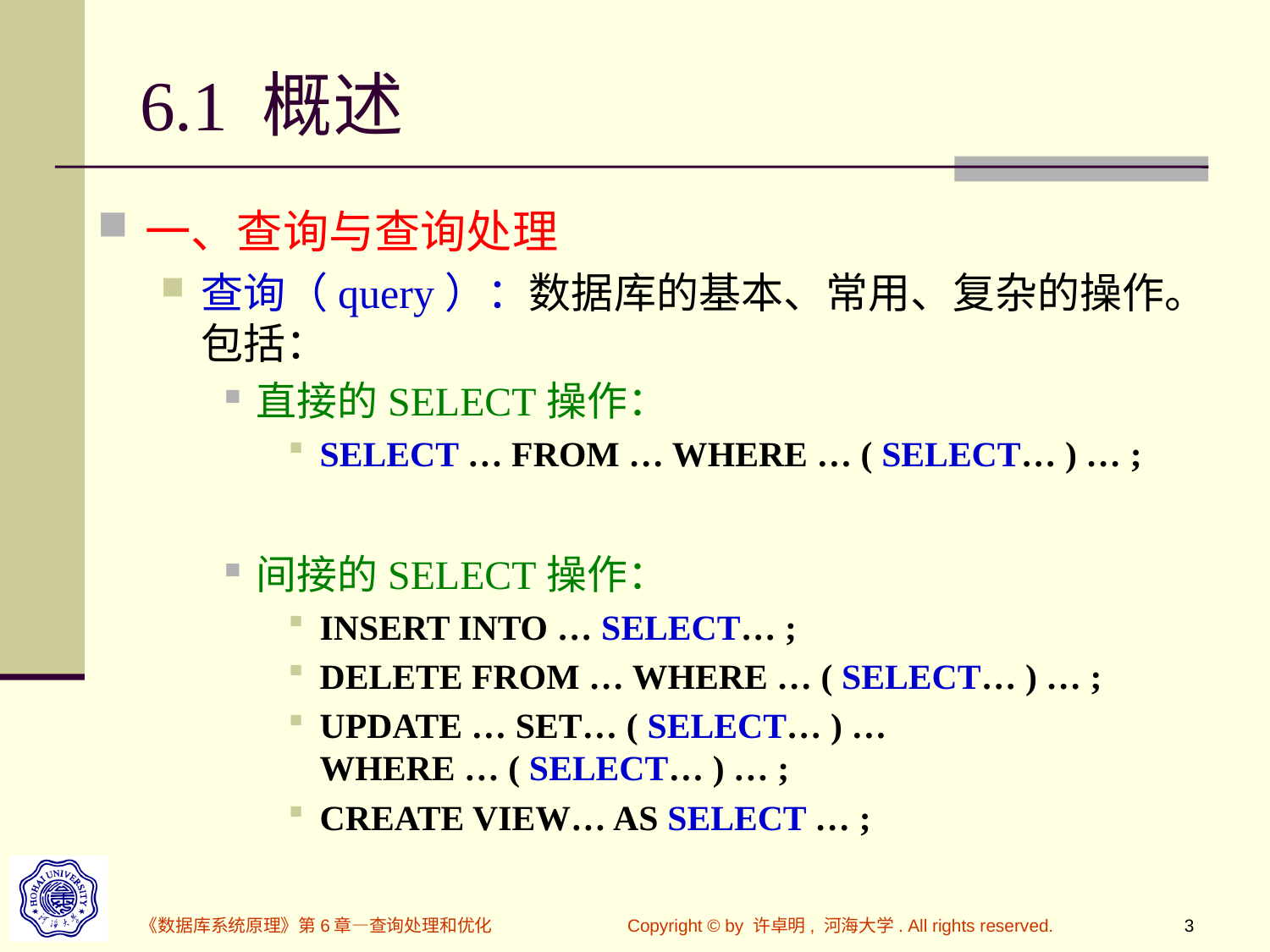

# 6.1 概述
一、查询与查询处理
查询（query）：数据库的基本、常用、复杂的操作。包括：
直接的SELECT操作：
SELECT … FROM … WHERE … ( SELECT… ) … ;

间接的SELECT操作：
INSERT INTO … SELECT… ;
DELETE FROM … WHERE … ( SELECT… ) … ;
UPDATE … SET… ( SELECT… ) …
WHERE … ( SELECT… ) … ;
CREATE VIEW… AS SELECT … ;
《数据库系统原理》第6章—查询处理和优化
Copyright © by 许卓明, 河海大学. All rights reserved.
3